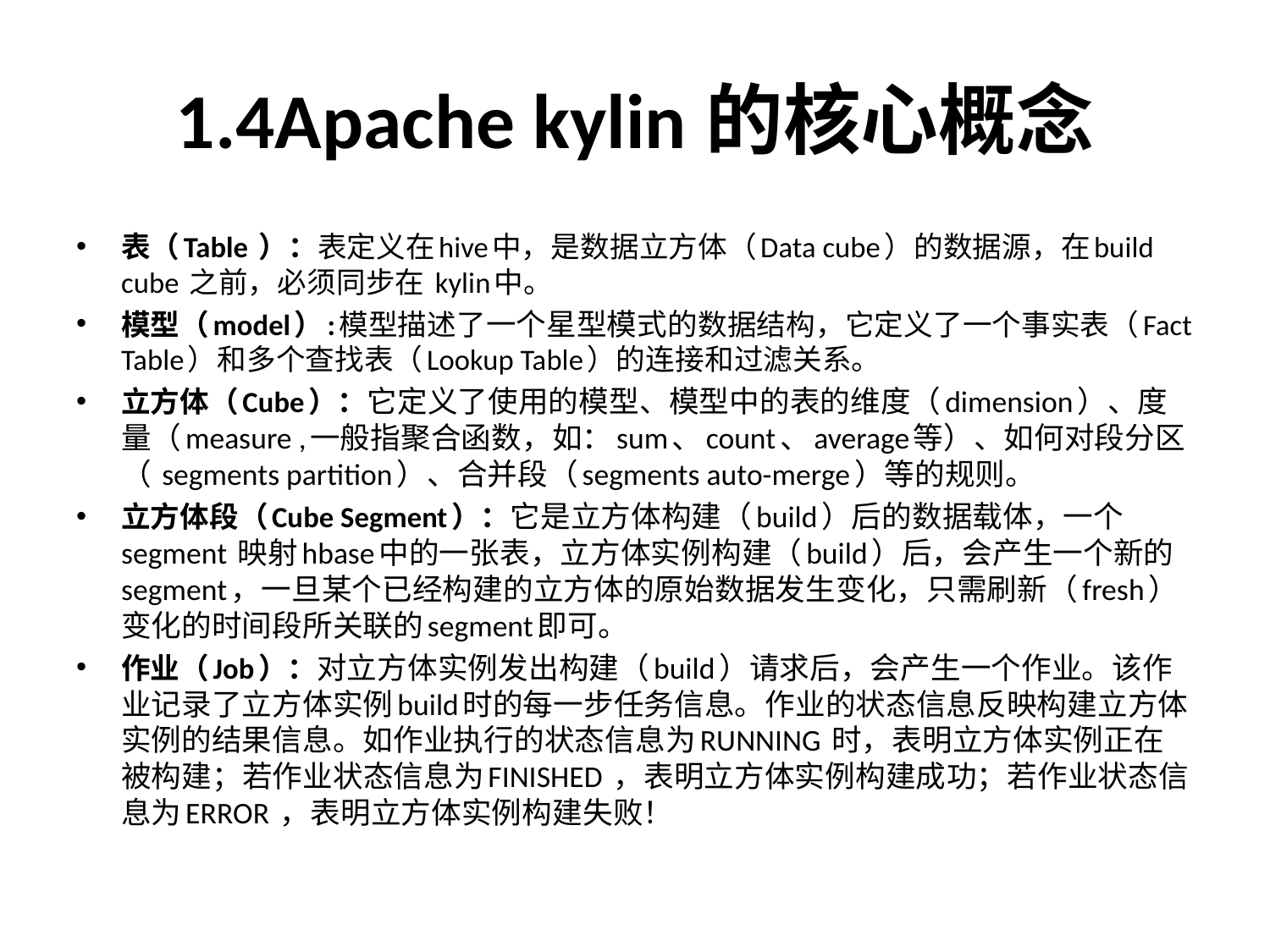

# 1.4Apache kylin的核心概念
表（Table ）：表定义在hive中，是数据立方体（Data cube）的数据源，在build cube 之前，必须同步在 kylin中。
模型（model）:模型描述了一个星型模式的数据结构，它定义了一个事实表（Fact Table）和多个查找表（Lookup Table）的连接和过滤关系。
立方体（Cube）：它定义了使用的模型、模型中的表的维度（dimension）、度量（measure ,一般指聚合函数，如：sum、count、average等）、如何对段分区（ segments partition）、合并段（segments auto-merge）等的规则。
立方体段（Cube Segment）：它是立方体构建（build）后的数据载体，一个 segment 映射hbase中的一张表，立方体实例构建（build）后，会产生一个新的segment，一旦某个已经构建的立方体的原始数据发生变化，只需刷新（fresh）变化的时间段所关联的segment即可。
作业（Job）：对立方体实例发出构建（build）请求后，会产生一个作业。该作业记录了立方体实例build时的每一步任务信息。作业的状态信息反映构建立方体实例的结果信息。如作业执行的状态信息为RUNNING 时，表明立方体实例正在被构建；若作业状态信息为FINISHED ，表明立方体实例构建成功；若作业状态信息为ERROR ，表明立方体实例构建失败！